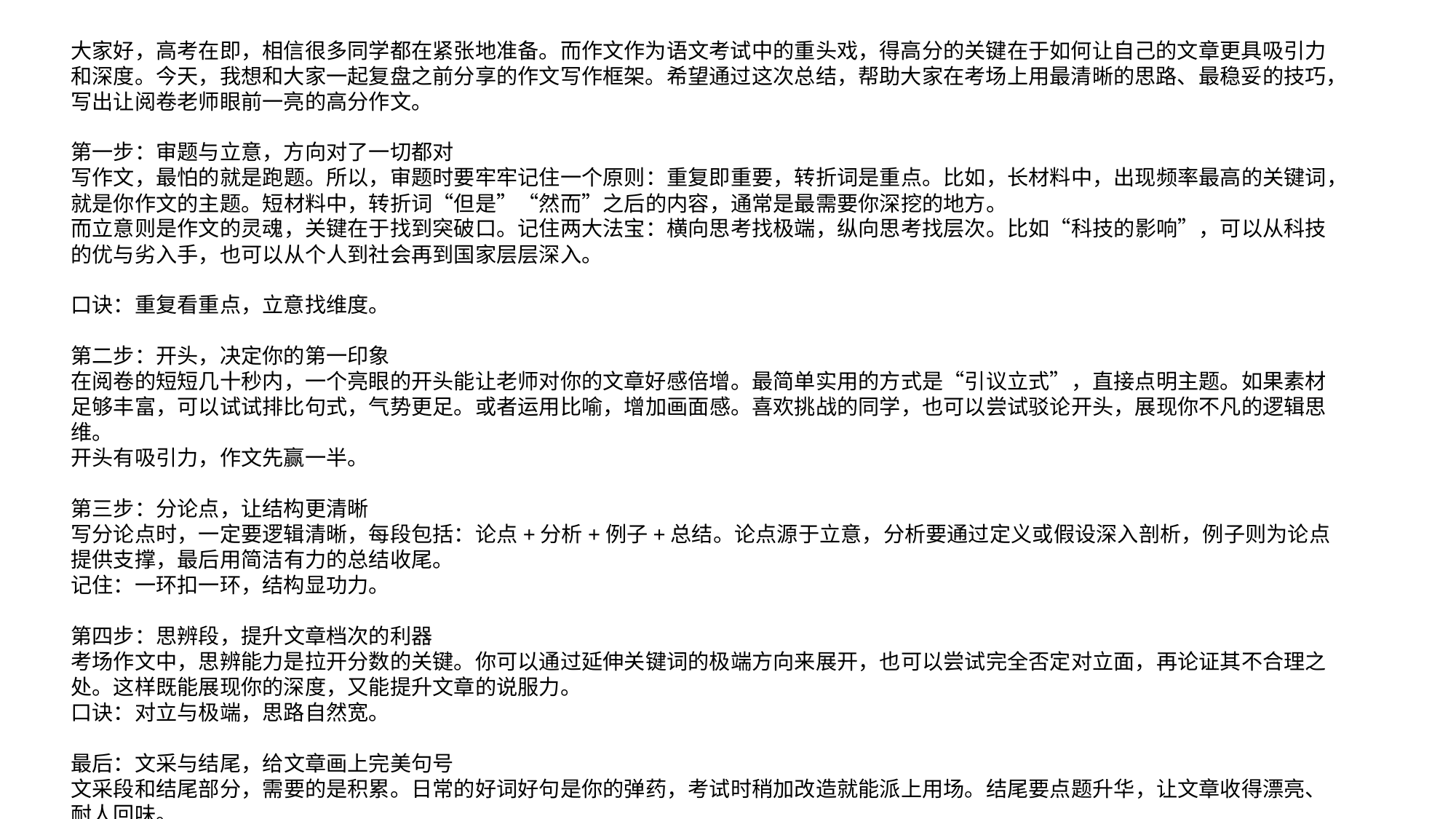

大家好，高考在即，相信很多同学都在紧张地准备。而作文作为语文考试中的重头戏，得高分的关键在于如何让自己的文章更具吸引力和深度。今天，我想和大家一起复盘之前分享的作文写作框架。希望通过这次总结，帮助大家在考场上用最清晰的思路、最稳妥的技巧，写出让阅卷老师眼前一亮的高分作文。

第一步：审题与立意，方向对了一切都对
写作文，最怕的就是跑题。所以，审题时要牢牢记住一个原则：重复即重要，转折词是重点。比如，长材料中，出现频率最高的关键词，就是你作文的主题。短材料中，转折词“但是”“然而”之后的内容，通常是最需要你深挖的地方。
而立意则是作文的灵魂，关键在于找到突破口。记住两大法宝：横向思考找极端，纵向思考找层次。比如“科技的影响”，可以从科技的优与劣入手，也可以从个人到社会再到国家层层深入。

口诀：重复看重点，立意找维度。

第二步：开头，决定你的第一印象
在阅卷的短短几十秒内，一个亮眼的开头能让老师对你的文章好感倍增。最简单实用的方式是“引议立式”，直接点明主题。如果素材足够丰富，可以试试排比句式，气势更足。或者运用比喻，增加画面感。喜欢挑战的同学，也可以尝试驳论开头，展现你不凡的逻辑思维。
开头有吸引力，作文先赢一半。

第三步：分论点，让结构更清晰
写分论点时，一定要逻辑清晰，每段包括：论点+分析+例子+总结。论点源于立意，分析要通过定义或假设深入剖析，例子则为论点提供支撑，最后用简洁有力的总结收尾。
记住：一环扣一环，结构显功力。

第四步：思辨段，提升文章档次的利器
考场作文中，思辨能力是拉开分数的关键。你可以通过延伸关键词的极端方向来展开，也可以尝试完全否定对立面，再论证其不合理之处。这样既能展现你的深度，又能提升文章的说服力。
口诀：对立与极端，思路自然宽。

最后：文采与结尾，给文章画上完美句号
文采段和结尾部分，需要的是积累。日常的好词好句是你的弹药，考试时稍加改造就能派上用场。结尾要点题升华，让文章收得漂亮、耐人回味。

总结一下整套框架：
审题要抓重点，立意靠维度延伸；开头亮眼，分论点层层递进；思辨提升档次，结尾点题升华。这是一套实用的高分工具，但它的关键在于日常练习与灵活运用。

希望今天的复盘，能帮助大家把握住高考作文的核心技巧，写出属于你的精彩答卷！